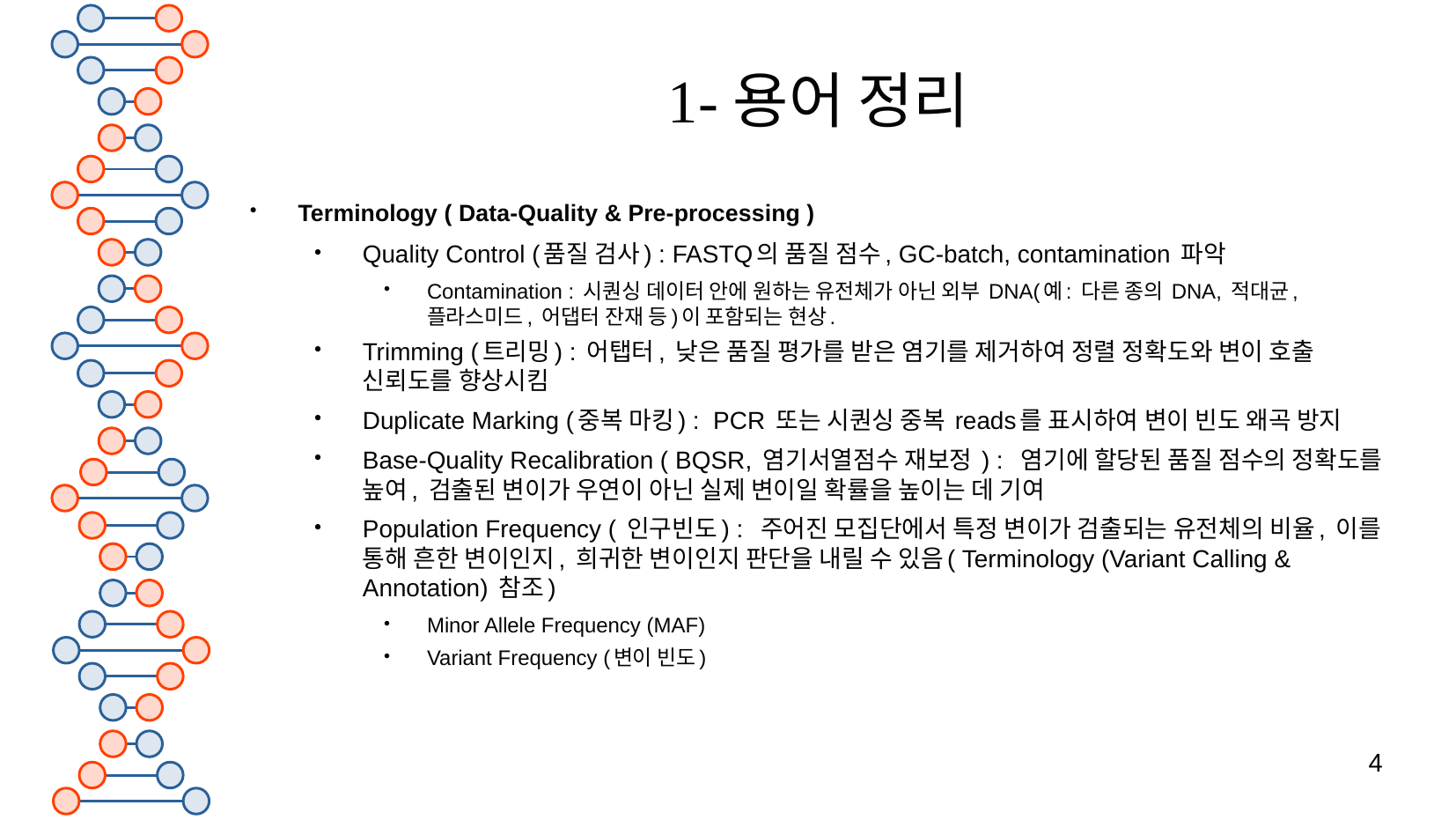

# 1-용어 정리
Terminology ( Data‑Quality & Pre‑processing )
Quality Control (품질 검사) : FASTQ의 품질 점수, GC-batch, contamination 파악
Contamination : 시퀀싱 데이터 안에 원하는 유전체가 아닌 외부 DNA(예: 다른 종의 DNA, 적대균, 플라스미드, 어댑터 잔재 등)이 포함되는 현상.
Trimming (트리밍) : 어탭터, 낮은 품질 평가를 받은 염기를 제거하여 정렬 정확도와 변이 호출 신뢰도를 향상시킴
Duplicate Marking (중복 마킹) :  PCR 또는 시퀀싱 중복 reads를 표시하여 변이 빈도 왜곡 방지
Base‑Quality Recalibration ( BQSR, 염기서열점수 재보정 ) :  염기에 할당된 품질 점수의 정확도를 높여, 검출된 변이가 우연이 아닌 실제 변이일 확률을 높이는 데 기여
Population Frequency ( 인구빈도) :  주어진 모집단에서 특정 변이가 검출되는 유전체의 비율, 이를 통해 흔한 변이인지, 희귀한 변이인지 판단을 내릴 수 있음( Terminology (Variant Calling & Annotation) 참조)
Minor Allele Frequency (MAF)
Variant Frequency (변이 빈도)
4